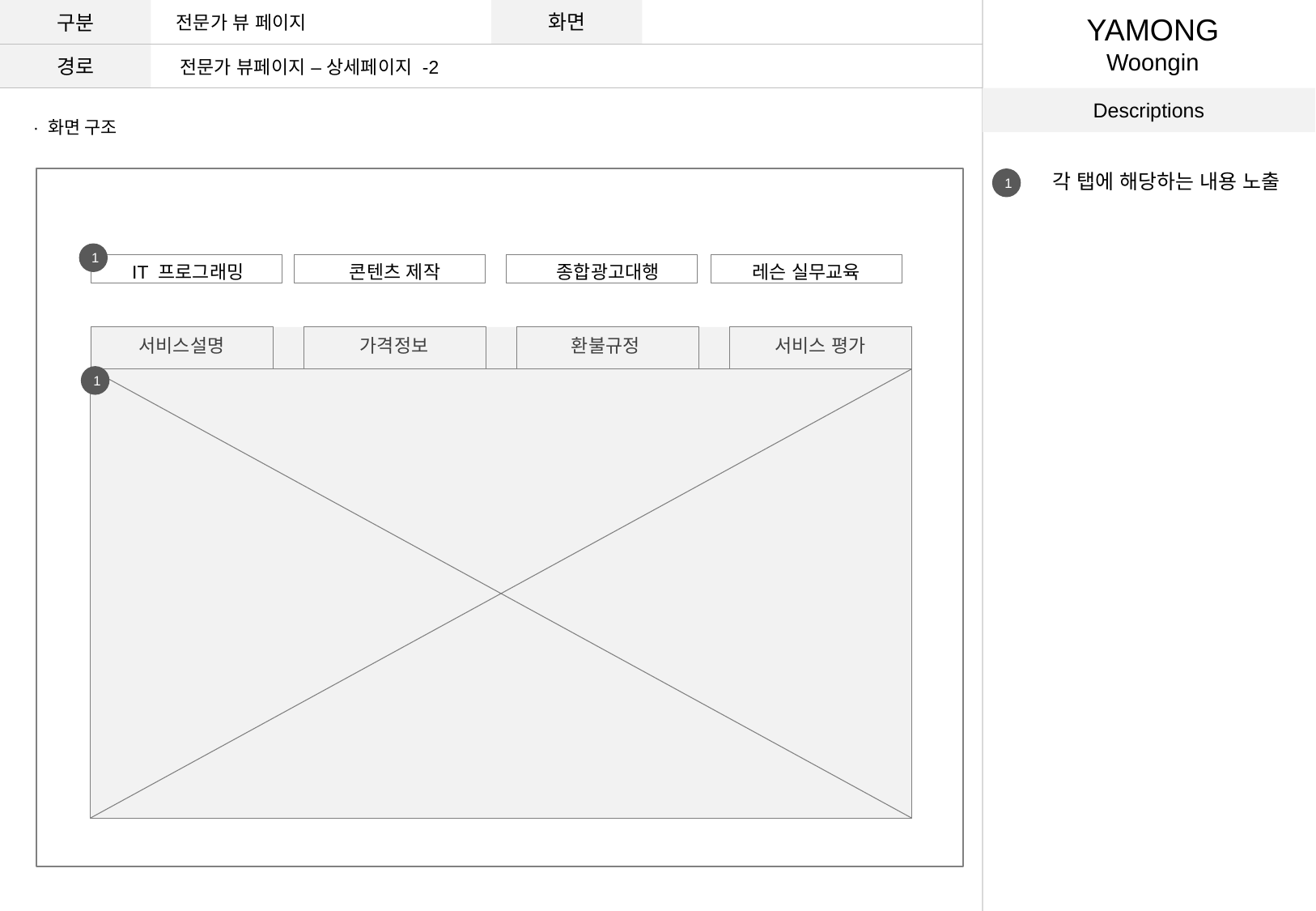

구분
화면
전문가 뷰 페이지
YAMONG
Woongin
경로
전문가 뷰페이지 – 상세페이지 -2
Descriptions
· 화면 구조
각 탭에 해당하는 내용 노출

1
1

IT 프로그래밍

콘텐츠 제작

종합광고대행

레슨 실무교육

서비스설명
가격정보
환불규정
서비스 평가

1